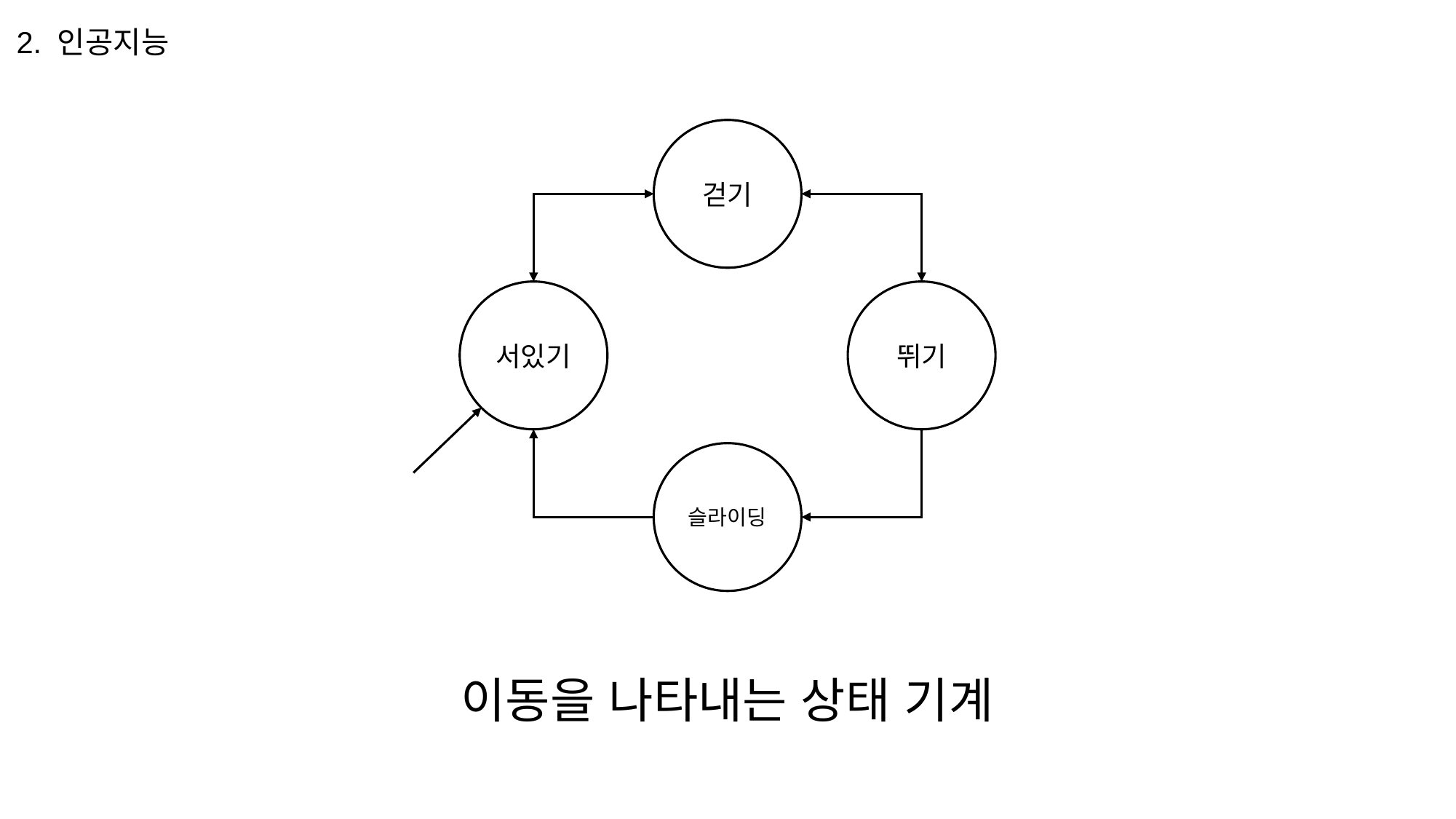

2. 인공지능
걷기
서있기
뛰기
슬라이딩
이동을 나타내는 상태 기계